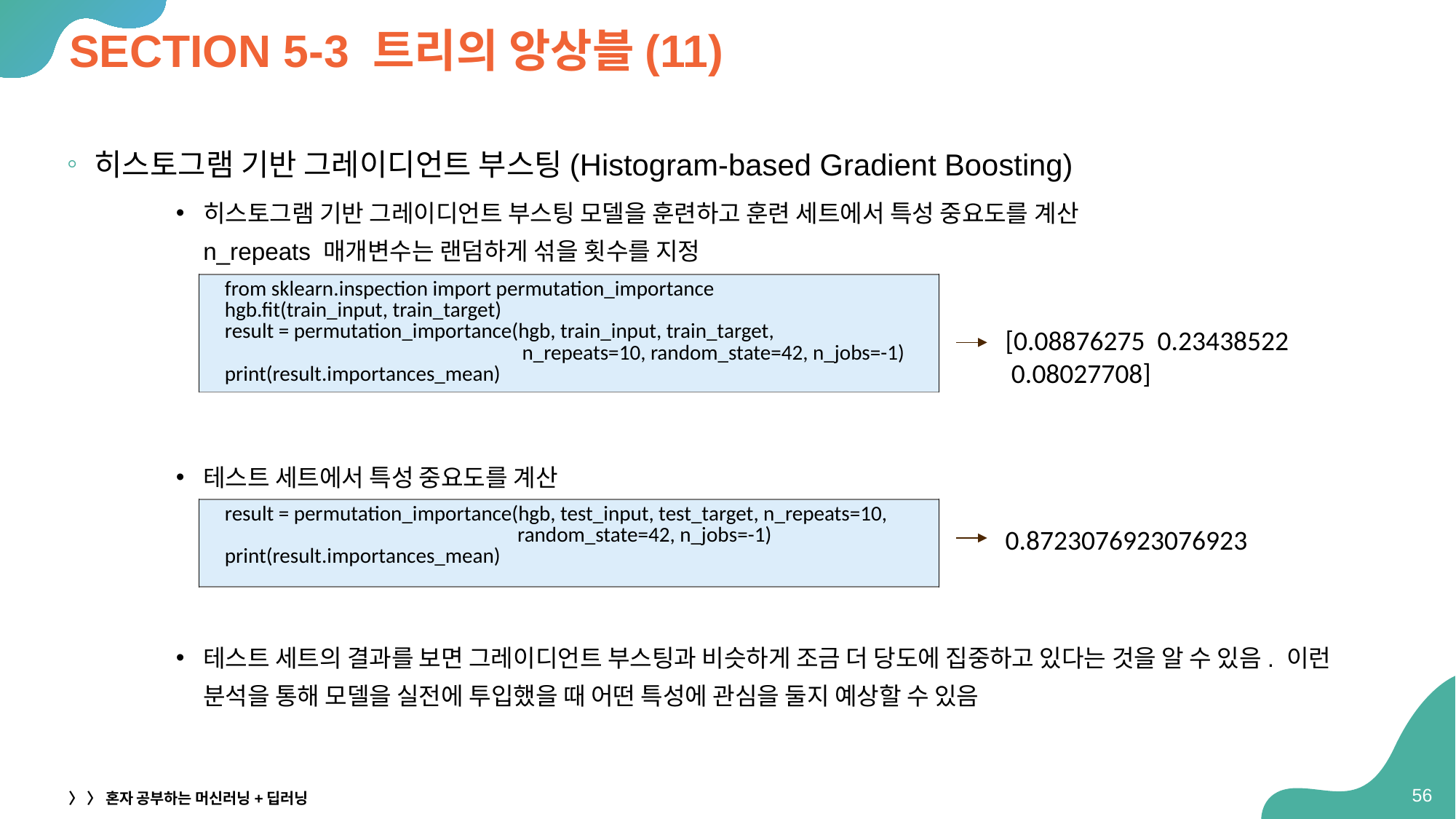

# SECTION 5-3 트리의 앙상블(11)
히스토그램 기반 그레이디언트 부스팅(Histogram-based Gradient Boosting)
히스토그램 기반 그레이디언트 부스팅 모델을 훈련하고 훈련 세트에서 특성 중요도를 계산
n_repeats 매개변수는 랜덤하게 섞을 횟수를 지정

테스트 세트에서 특성 중요도를 계산

테스트 세트의 결과를 보면 그레이디언트 부스팅과 비슷하게 조금 더 당도에 집중하고 있다는 것을 알 수 있음. 이런 분석을 통해 모델을 실전에 투입했을 때 어떤 특성에 관심을 둘지 예상할 수 있음

| from sklearn.inspection import permutation\_importance hgb.fit(train\_input, train\_target) result = permutation\_importance(hgb, train\_input, train\_target, n\_repeats=10, random\_state=42, n\_jobs=-1) print(result.importances\_mean) |
| --- |
[0.08876275  0.23438522
 0.08027708]
| result = permutation\_importance(hgb, test\_input, test\_target, n\_repeats=10, random\_state=42, n\_jobs=-1) print(result.importances\_mean) |
| --- |
0.8723076923076923
56
〉 〉 혼자 공부하는 머신러닝+딥러닝